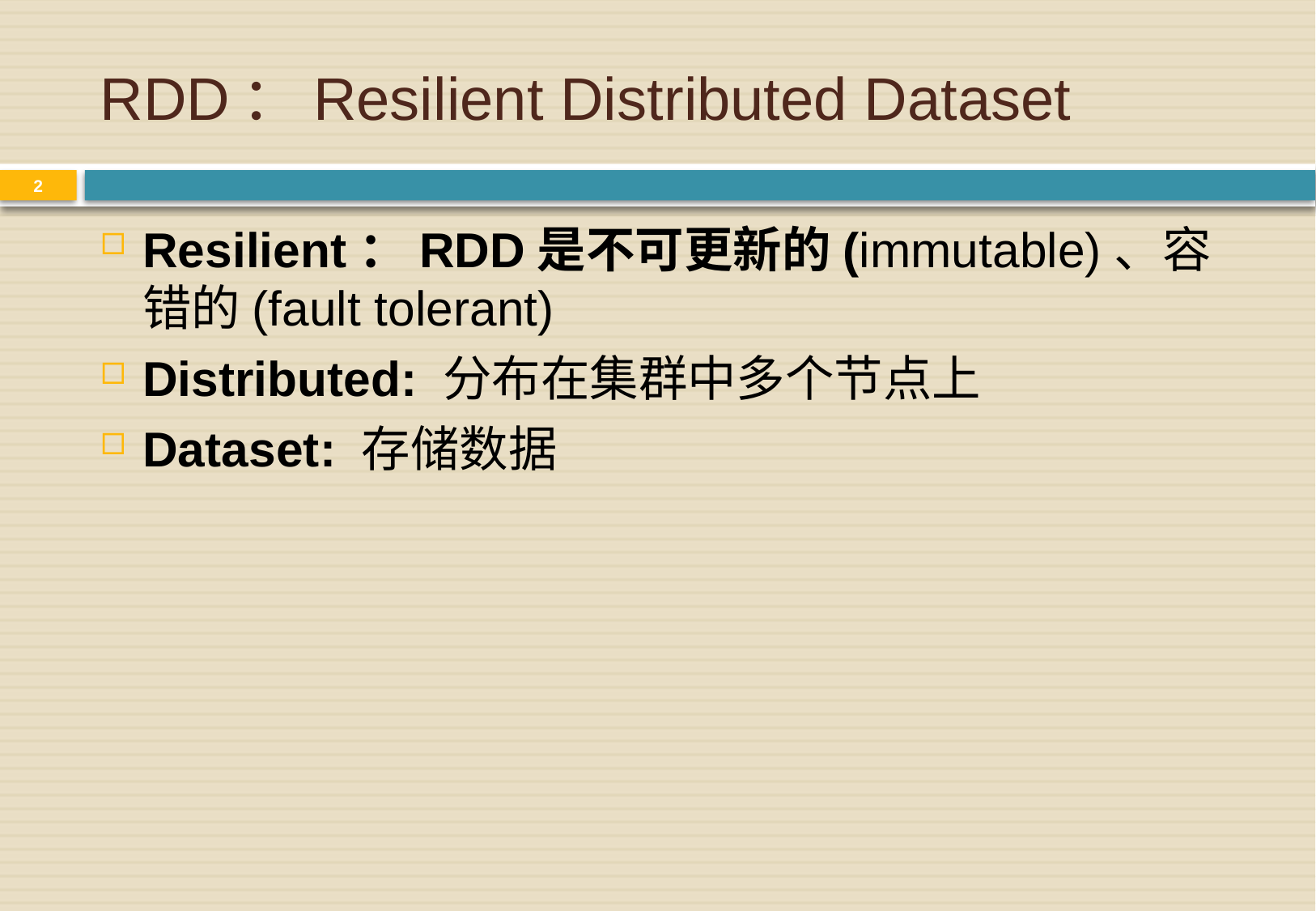

# RDD：Resilient Distributed Dataset
2
Resilient：RDD是不可更新的(immutable)、容错的(fault tolerant)
Distributed: 分布在集群中多个节点上
Dataset: 存储数据